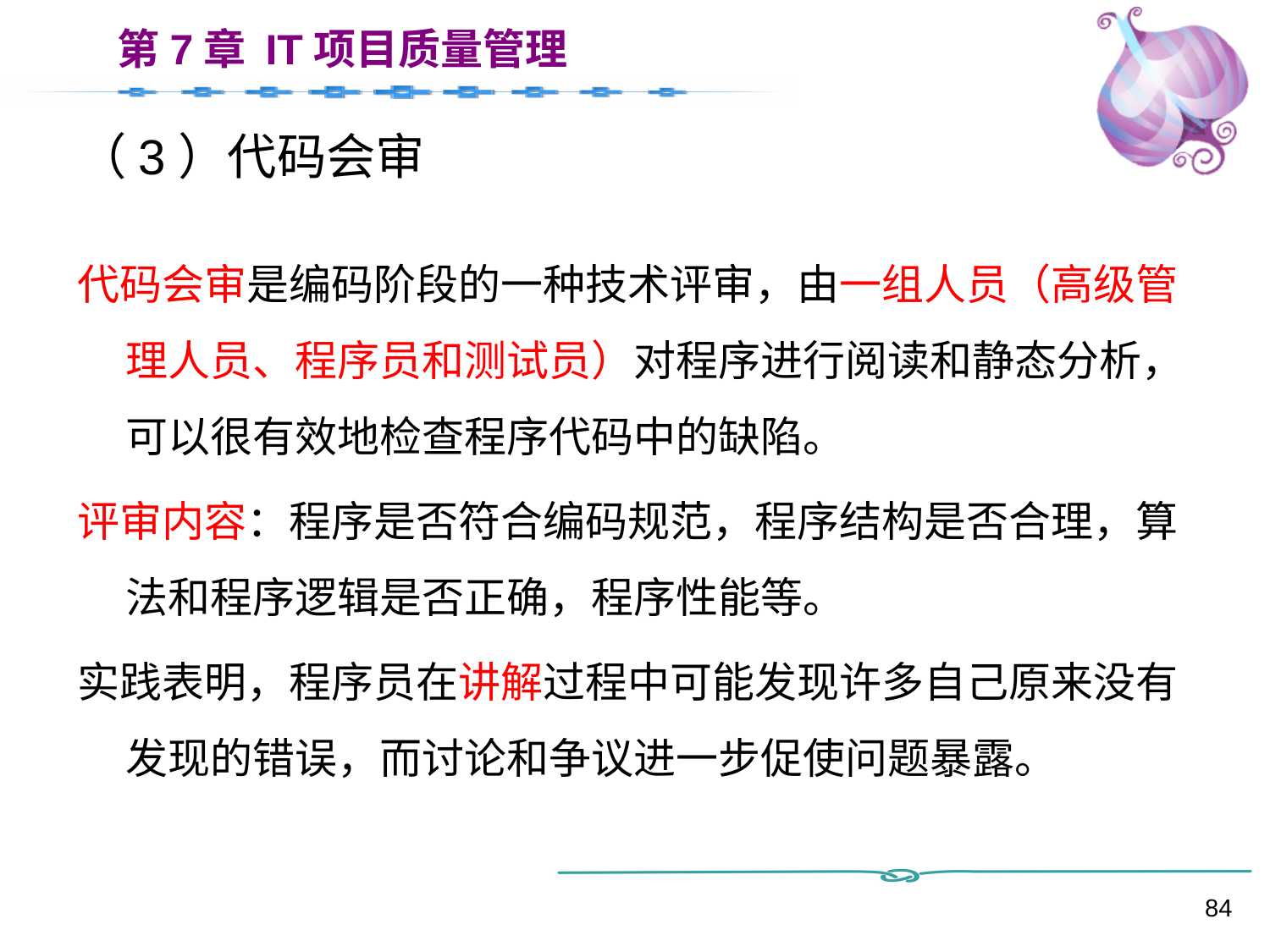

# （3）代码会审
代码会审是编码阶段的一种技术评审，由一组人员（高级管理人员、程序员和测试员）对程序进行阅读和静态分析，可以很有效地检查程序代码中的缺陷。
评审内容：程序是否符合编码规范，程序结构是否合理，算法和程序逻辑是否正确，程序性能等。
实践表明，程序员在讲解过程中可能发现许多自己原来没有发现的错误，而讨论和争议进一步促使问题暴露。
84